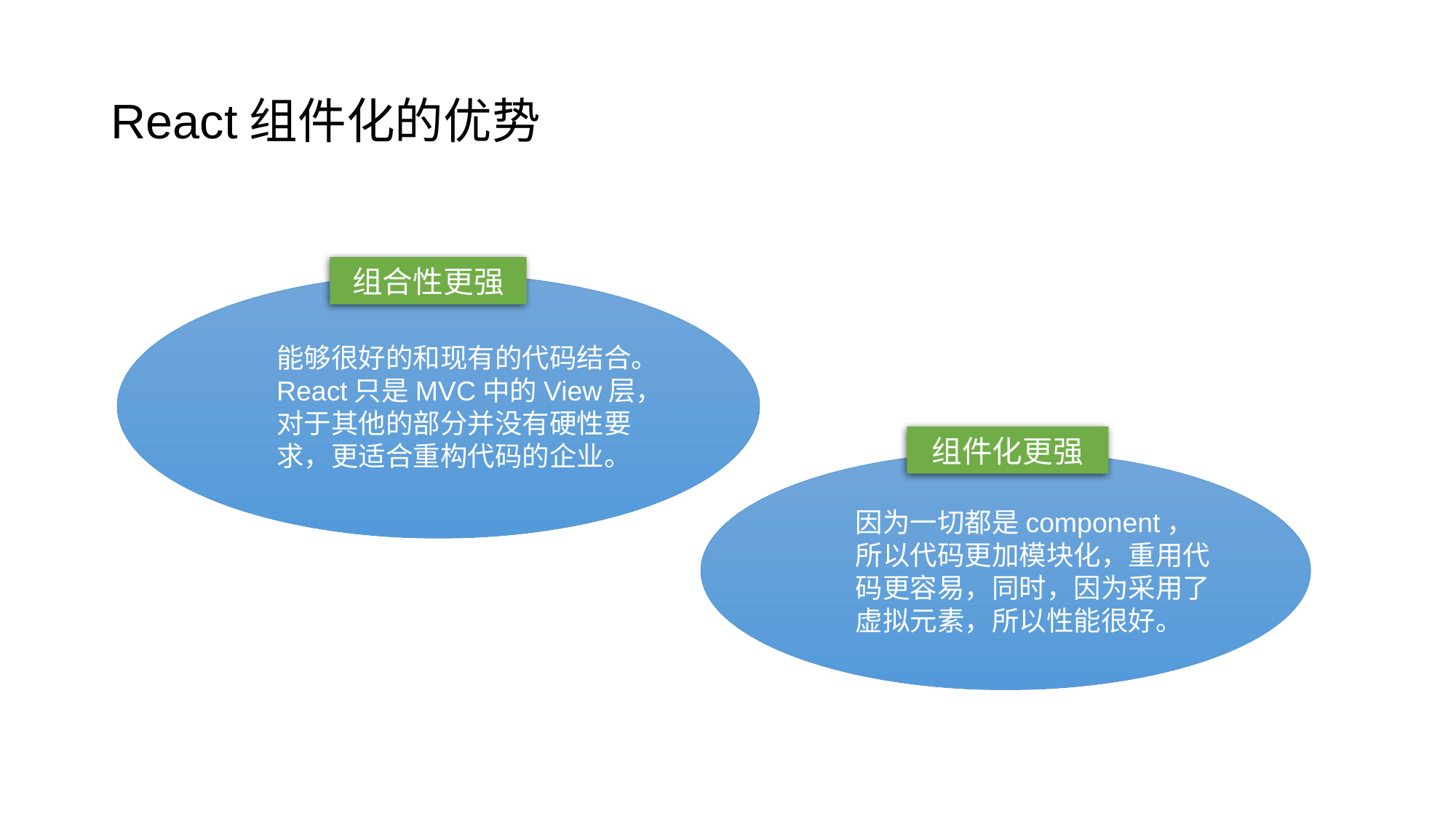

# React组件化的优势

组合性更强
能够很好的和现有的代码结合。React只是MVC中的View层，对于其他的部分并没有硬性要求，更适合重构代码的企业。
组件化更强
因为一切都是component，所以代码更加模块化，重用代码更容易，同时，因为采用了虚拟元素，所以性能很好。